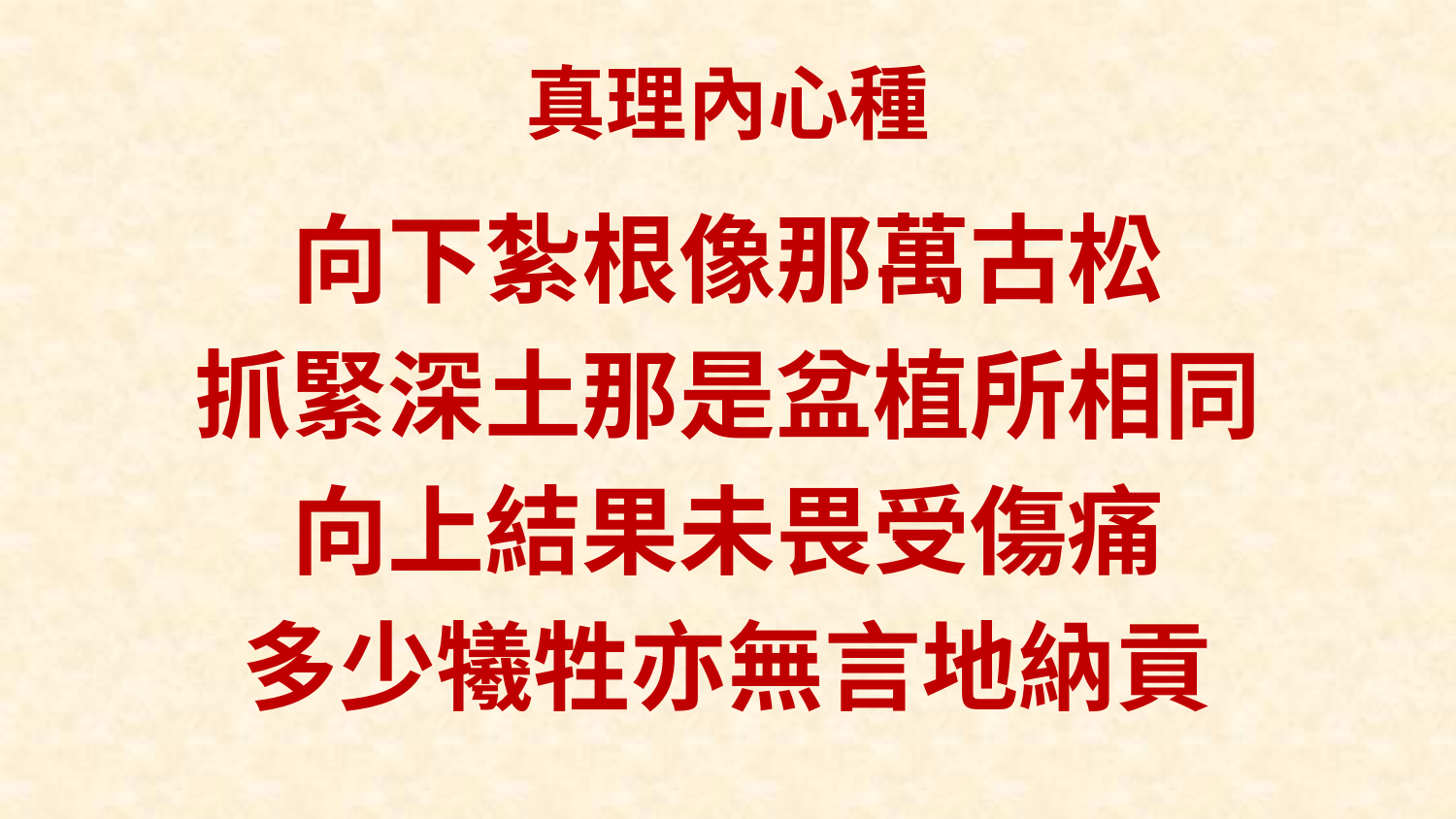

# 真理內心種
向下紮根像那萬古松
抓緊深土那是盆植所相同
向上結果未畏受傷痛
多少犧牲亦無言地納貢